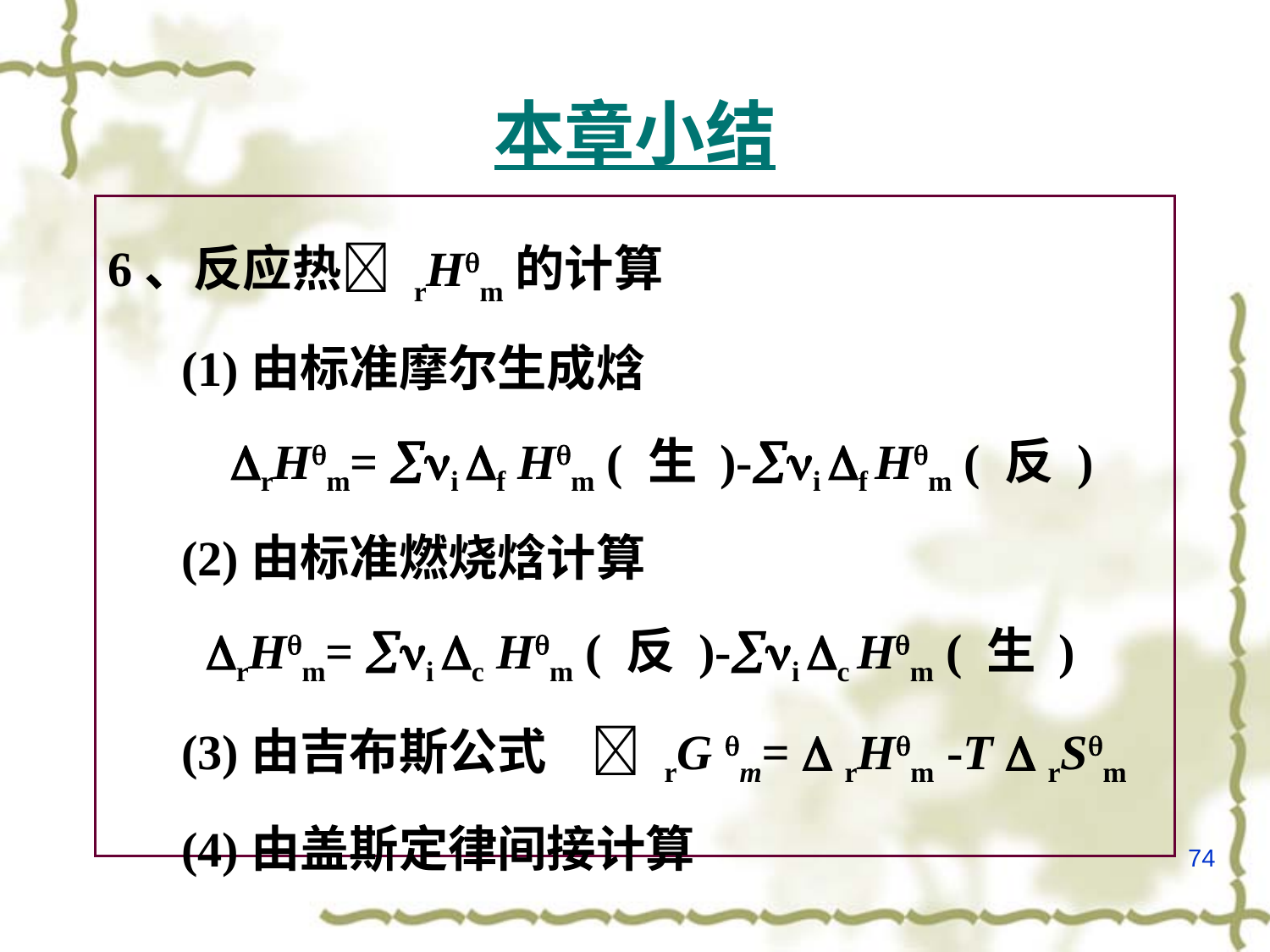

# 本章小结
6、反应热Δ rHθm的计算
      (1)由标准摩尔生成焓
          ΔrHθm= ∑νi Δf Hθm ( 生 )-∑νi Δf Hθm ( 反 )
      (2)由标准燃烧焓计算
        ΔrHθm= ∑νi Δc Hθm ( 反 )-∑νi Δc Hθm ( 生 )
      (3)由吉布斯公式    Δ rG θm= Δ rHθm -T Δ rSθm
      (4)由盖斯定律间接计算
74